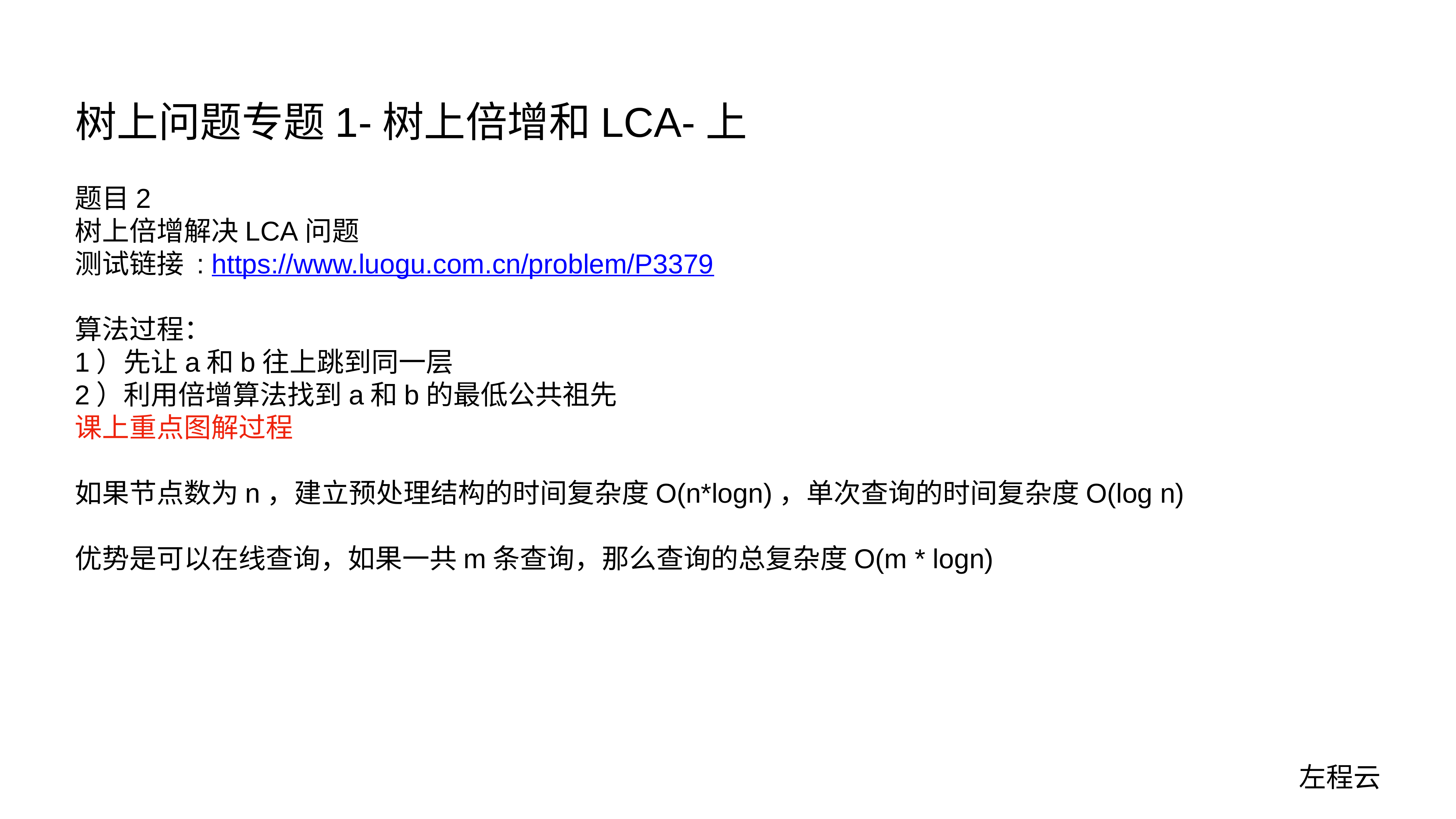

# 树上问题专题1-树上倍增和LCA-上
题目2
树上倍增解决LCA问题
测试链接 : https://www.luogu.com.cn/problem/P3379

算法过程：
1）先让a和b往上跳到同一层
2）利用倍增算法找到a和b的最低公共祖先
课上重点图解过程

如果节点数为n，建立预处理结构的时间复杂度O(n*logn)，单次查询的时间复杂度O(log n)

优势是可以在线查询，如果一共m条查询，那么查询的总复杂度O(m * logn)
左程云